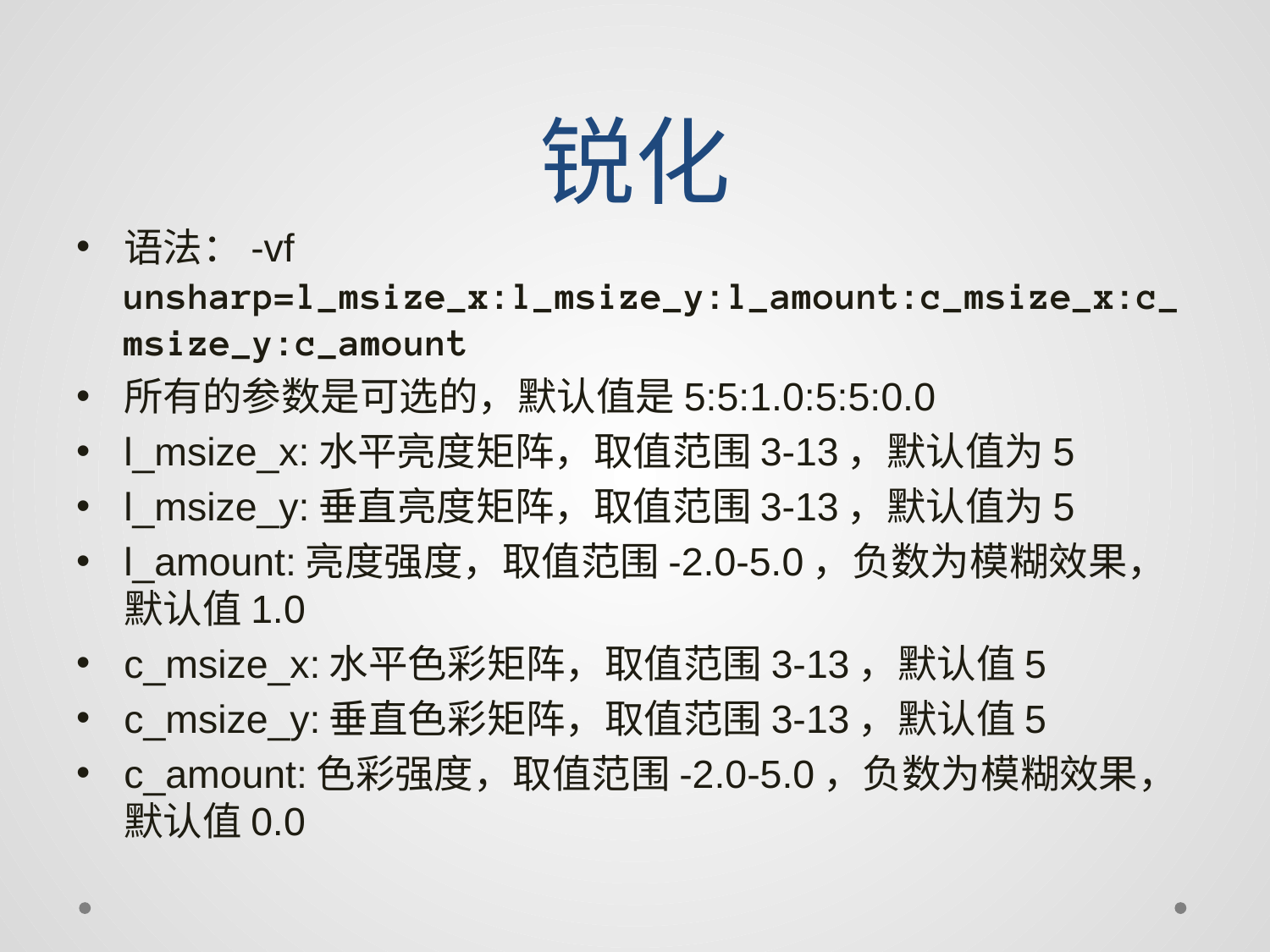

# 锐化
语法：-vf unsharp=l_msize_x:l_msize_y:l_amount:c_msize_x:c_msize_y:c_amount
所有的参数是可选的，默认值是5:5:1.0:5:5:0.0
l_msize_x:水平亮度矩阵，取值范围3-13，默认值为5
l_msize_y:垂直亮度矩阵，取值范围3-13，默认值为5
l_amount:亮度强度，取值范围-2.0-5.0，负数为模糊效果，默认值1.0
c_msize_x:水平色彩矩阵，取值范围3-13，默认值5
c_msize_y:垂直色彩矩阵，取值范围3-13，默认值5
c_amount:色彩强度，取值范围-2.0-5.0，负数为模糊效果，默认值0.0